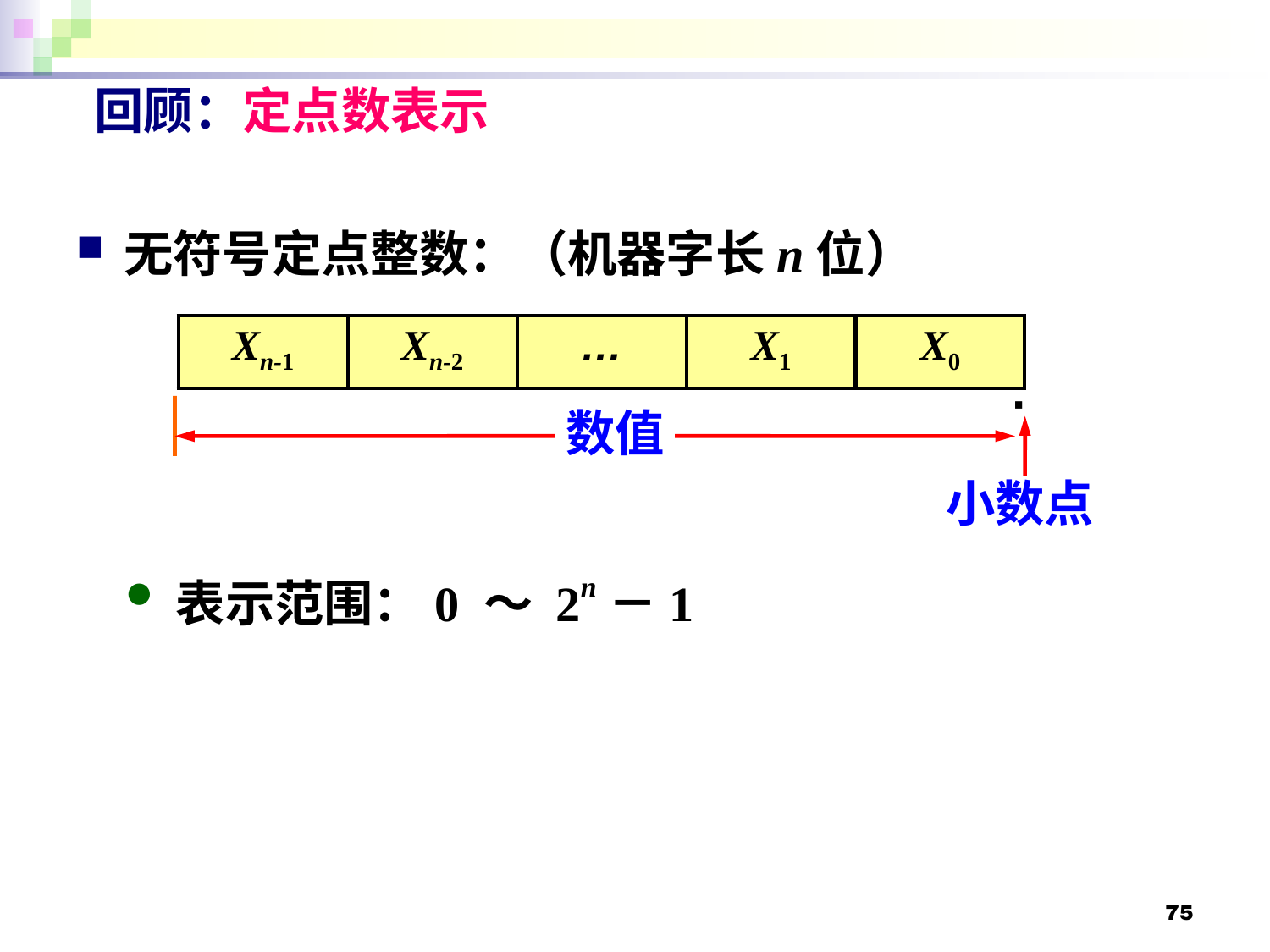

# 回顾：定点数表示
无符号定点整数：（机器字长n位）

表示范围：0 ～ 2n－1
| Xn-1 | Xn-2 | … | X1 | X0 |
| --- | --- | --- | --- | --- |
·

数值

小数点
75